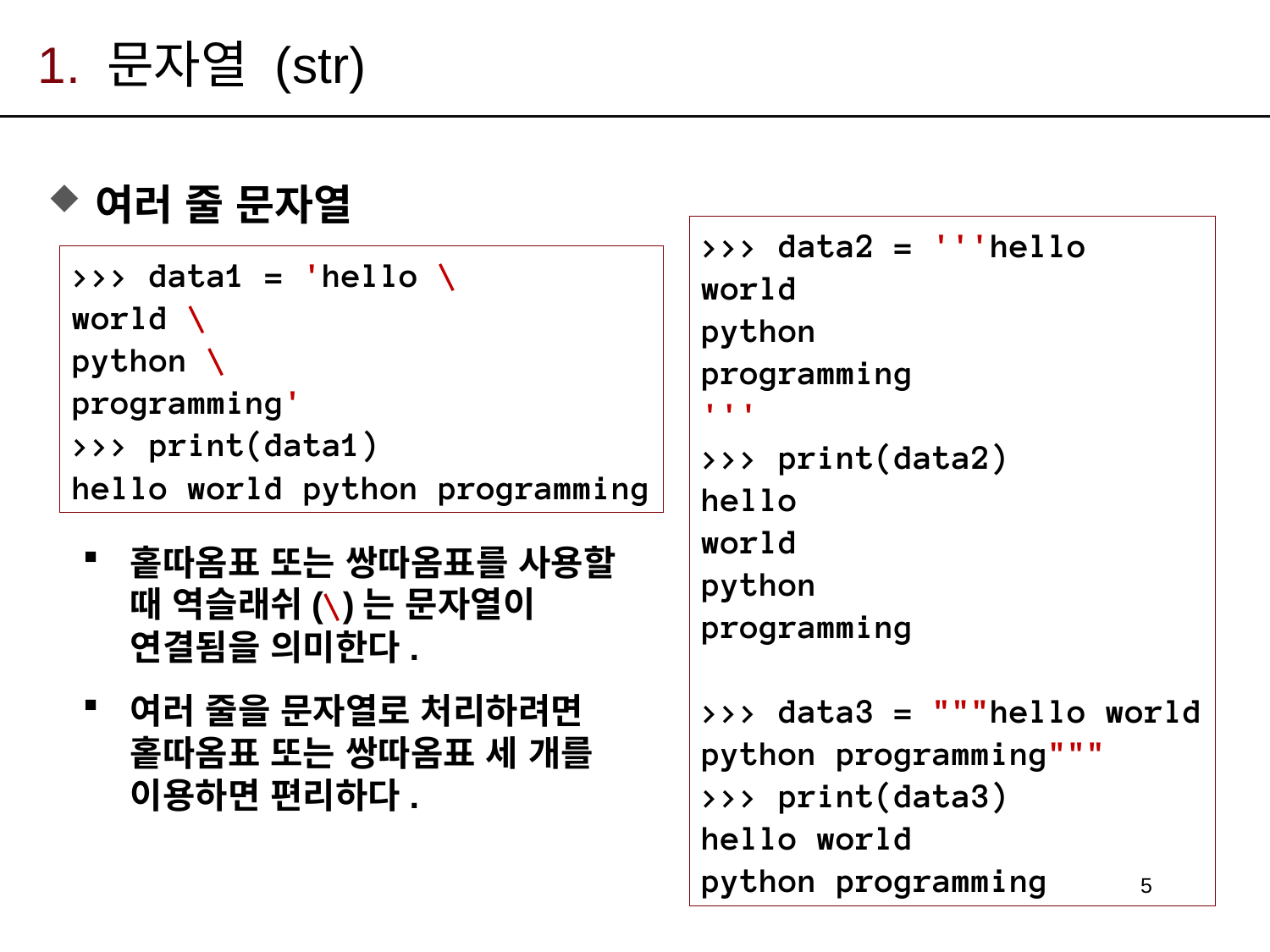

# 1. 문자열 (str)
여러 줄 문자열

>>> data2 = '''hello
world
python
programming
'''
>>> print(data2)
hello
world
python
programming

>>> data3 = """hello world
python programming"""
>>> print(data3)
hello world
python programming
>>> data1 = 'hello \
world \
python \
programming'
>>> print(data1)
hello world python programming
홑따옴표 또는 쌍따옴표를 사용할 때 역슬래쉬(\)는 문자열이 연결됨을 의미한다.

여러 줄을 문자열로 처리하려면 홑따옴표 또는 쌍따옴표 세 개를 이용하면 편리하다.
5